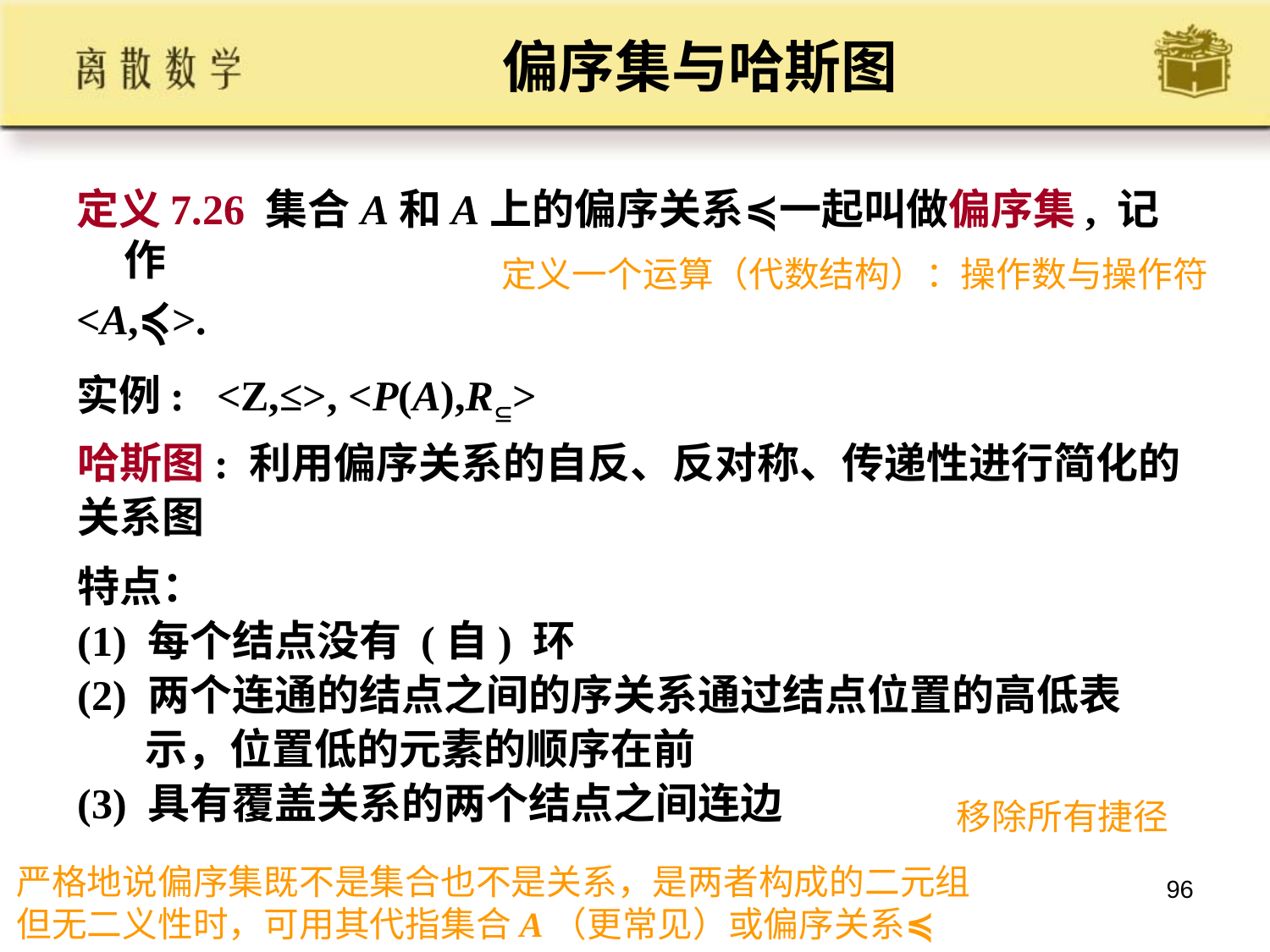

# 偏序集与哈斯图
定义7.26 集合A和A上的偏序关系≼一起叫做偏序集, 记作
<A,≼>.
实例:   <Z,≤>, <P(A),R⊆>
定义一个运算（代数结构）：操作数与操作符
哈斯图: 利用偏序关系的自反、反对称、传递性进行简化的
关系图
特点：
(1) 每个结点没有 (自) 环
(2) 两个连通的结点之间的序关系通过结点位置的高低表
      示，位置低的元素的顺序在前
(3) 具有覆盖关系的两个结点之间连边
移除所有捷径
严格地说偏序集既不是集合也不是关系，是两者构成的二元组
但无二义性时，可用其代指集合A（更常见）或偏序关系≼
96